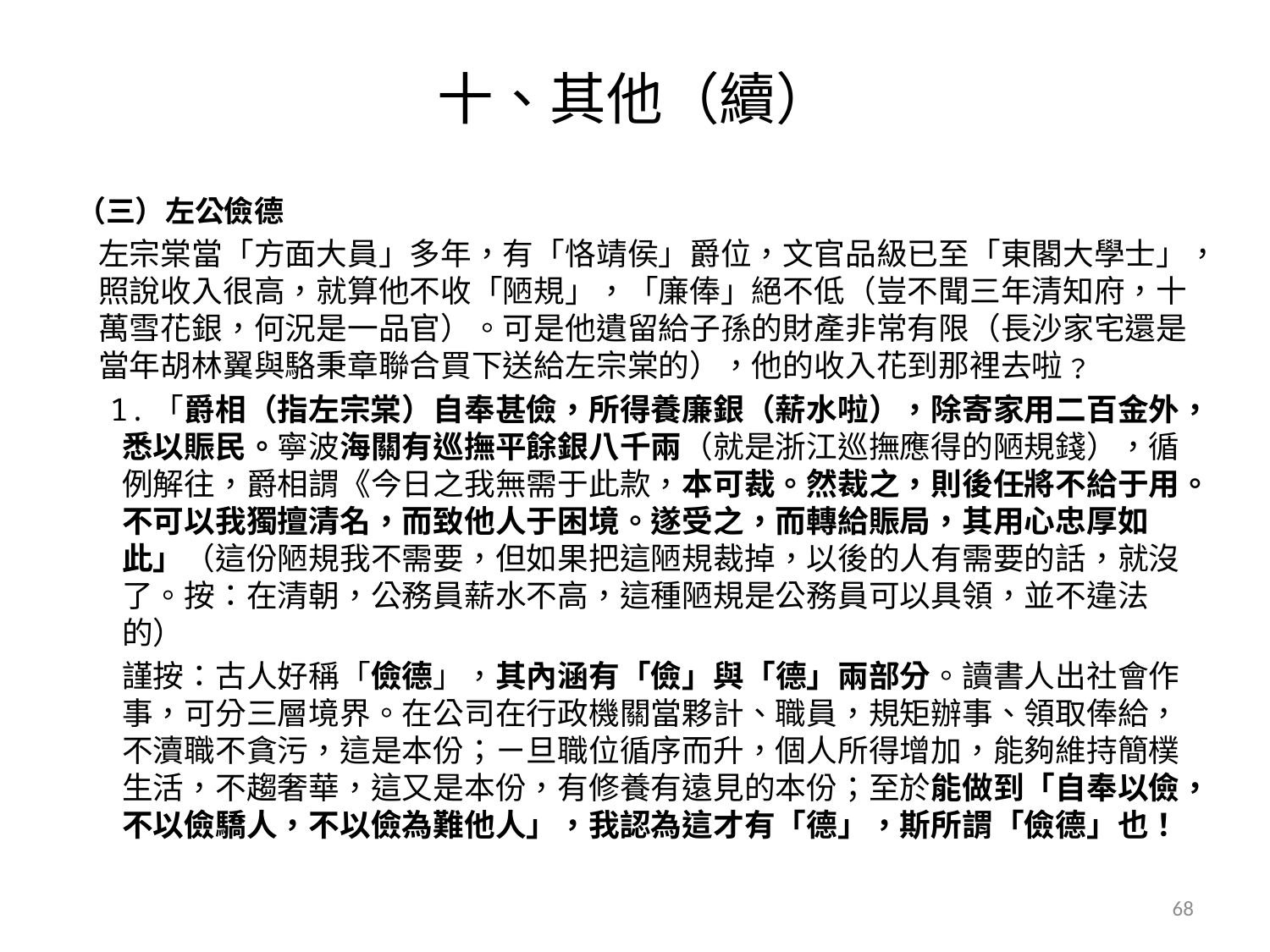

# 十、其他（續）
（三）左公儉德
左宗棠當「方面大員」多年，有「恪靖侯」爵位，文官品級已至「東閣大學士」，照說收入很高，就算他不收「陋規」，「廉俸」絕不低（豈不聞三年清知府，十萬雪花銀，何況是一品官）。可是他遺留給子孫的財產非常有限（長沙家宅還是當年胡林翼與駱秉章聯合買下送給左宗棠的），他的收入花到那裡去啦﹖
1.「爵相（指左宗棠）自奉甚儉，所得養廉銀（薪水啦），除寄家用二百金外，悉以賑民。寧波海關有巡撫平餘銀八千兩（就是浙江巡撫應得的陋規錢），循例解往，爵相謂《今日之我無需于此款，本可裁。然裁之，則後任將不給于用。不可以我獨擅清名，而致他人于困境。遂受之，而轉給賑局，其用心忠厚如此」（這份陋規我不需要，但如果把這陋規裁掉，以後的人有需要的話，就沒了。按：在清朝，公務員薪水不高，這種陋規是公務員可以具領，並不違法的）
謹按：古人好稱「儉德」，其內涵有「儉」與「德」兩部分。讀書人出社會作事，可分三層境界。在公司在行政機關當夥計、職員，規矩辦事、領取俸給，不瀆職不貪污，這是本份；ㄧ旦職位循序而升，個人所得增加，能夠維持簡樸生活，不趨奢華，這又是本份，有修養有遠見的本份；至於能做到「自奉以儉，不以儉驕人，不以儉為難他人」，我認為這才有「德」，斯所謂「儉德」也！

68